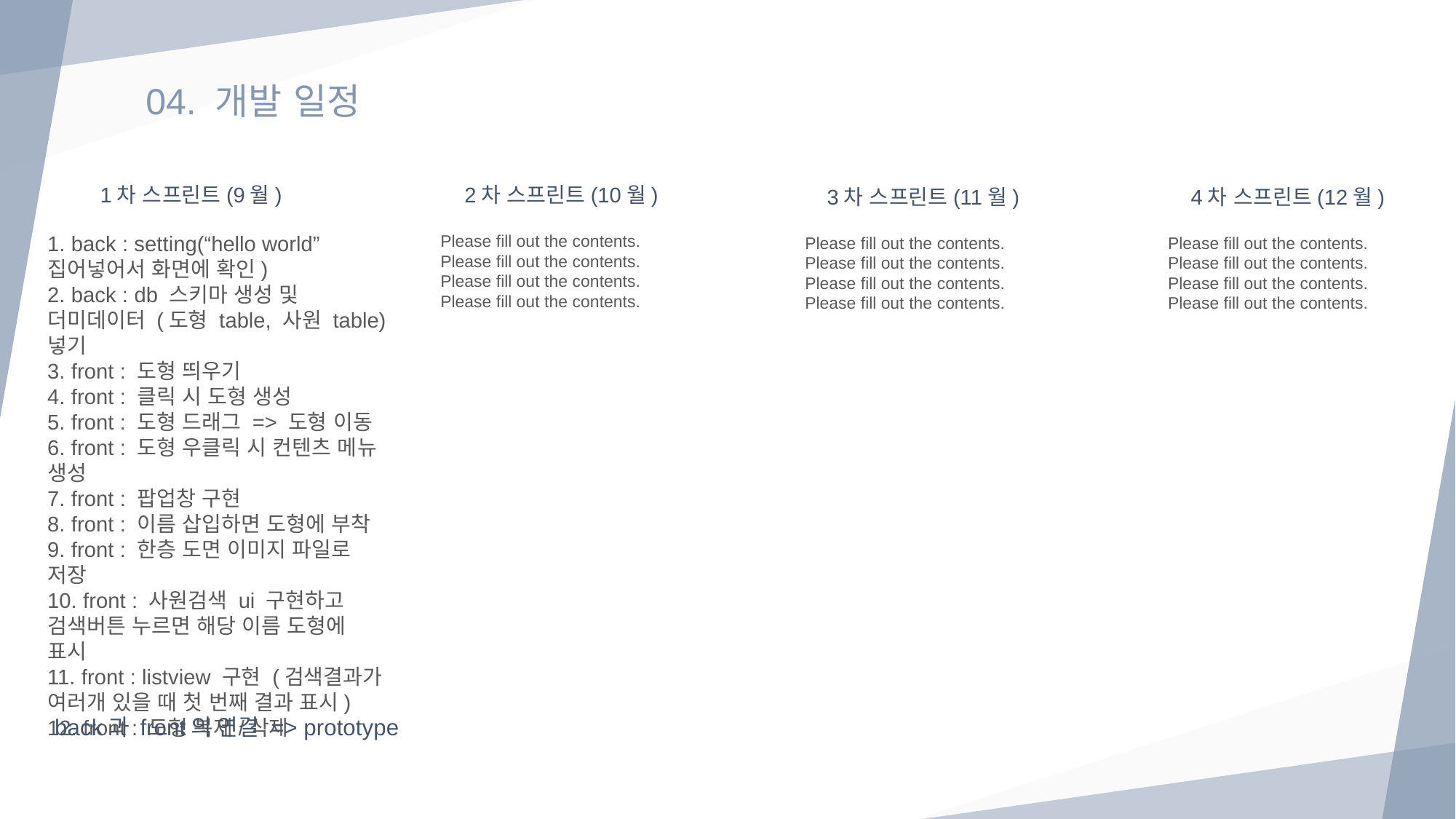

04. 개발 일정
1차 스프린트(9월)

2차 스프린트(10월)
3차 스프린트(11월)
4차 스프린트(12월)
1. back : setting(“hello world” 집어넣어서 화면에 확인)
2. back : db 스키마 생성 및 더미데이터 (도형 table, 사원 table) 넣기
3. front : 도형 띄우기
4. front : 클릭 시 도형 생성
5. front : 도형 드래그 => 도형 이동
6. front : 도형 우클릭 시 컨텐츠 메뉴 생성
7. front : 팝업창 구현
8. front : 이름 삽입하면 도형에 부착
9. front : 한층 도면 이미지 파일로 저장
10. front : 사원검색 ui 구현하고 검색버튼 누르면 해당 이름 도형에 표시
11. front : listview 구현 (검색결과가 여러개 있을 때 첫 번째 결과 표시)
12. front : 도형 복제/삭제
Please fill out the contents.
Please fill out the contents.
Please fill out the contents.
Please fill out the contents.
Please fill out the contents.
Please fill out the contents.
Please fill out the contents.
Please fill out the contents.
Please fill out the contents.
Please fill out the contents.
Please fill out the contents.
Please fill out the contents.

back과 front의 연결 => prototype